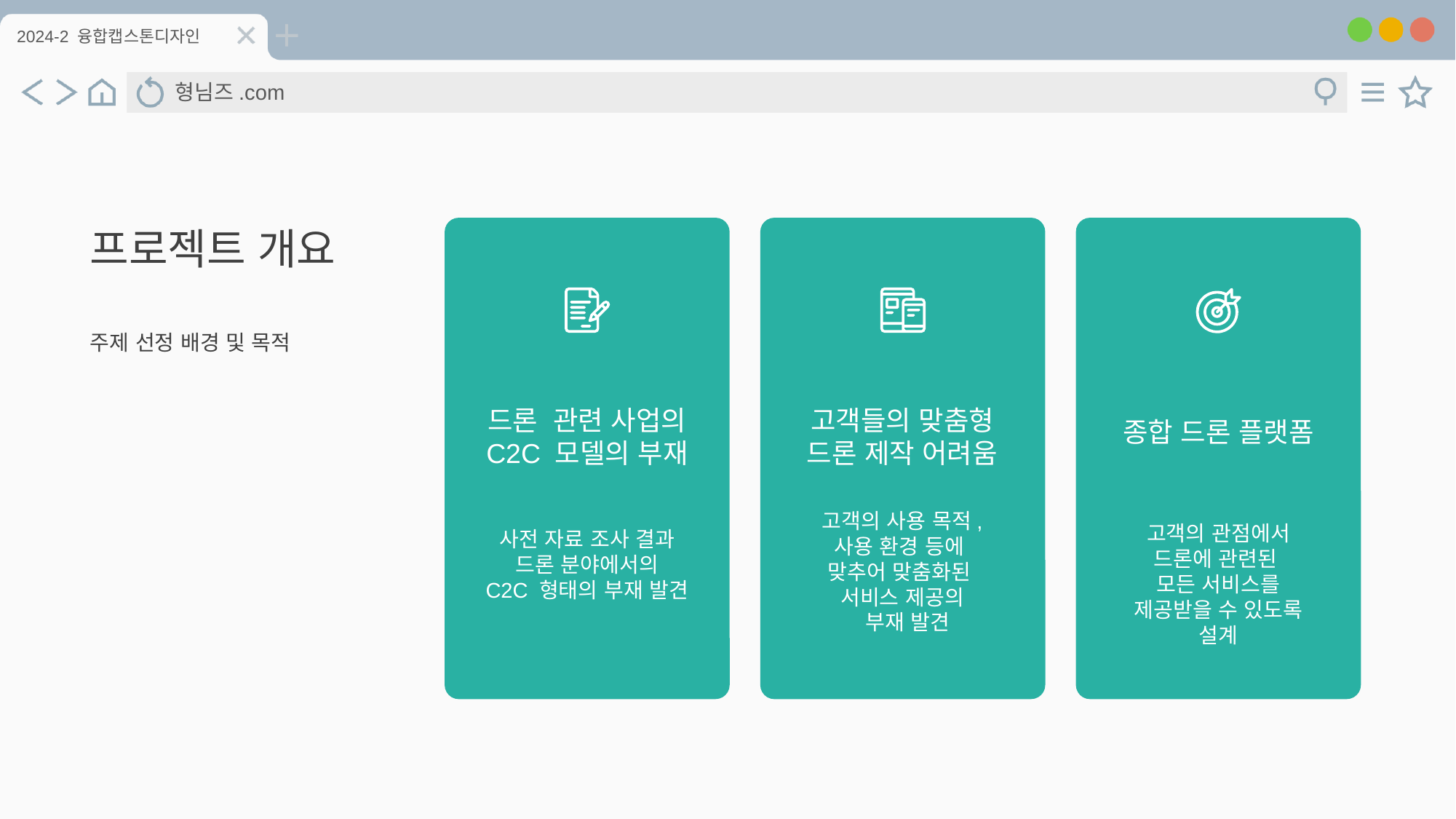

2024-2 융합캡스톤디자인
형님즈.com
프로젝트 개요

주제 선정 배경 및 목적
드론  관련 사업의 C2C 모델의 부재
고객들의 맞춤형
드론 제작 어려움
종합 드론 플랫폼
고객의 사용 목적,
사용 환경 등에
맞추어 맞춤화된
서비스 제공의
 부재 발견
고객의 관점에서
드론에 관련된
모든 서비스를 제공받을 수 있도록 설계
사전 자료 조사 결과
드론 분야에서의
C2C 형태의 부재 발견